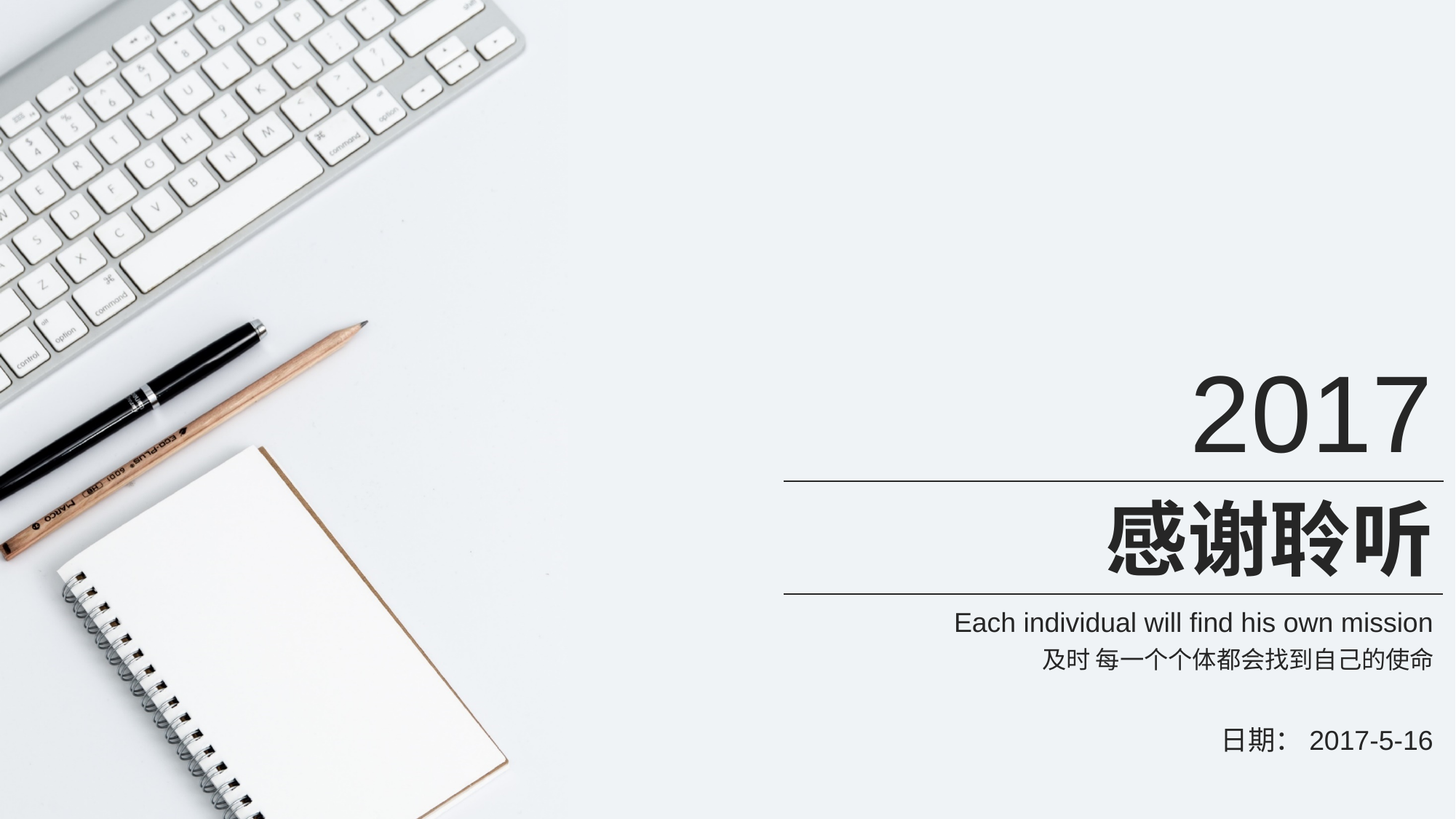

2017
感谢聆听
Each individual will find his own mission
及时 每一个个体都会找到自己的使命
日期：2017-5-16